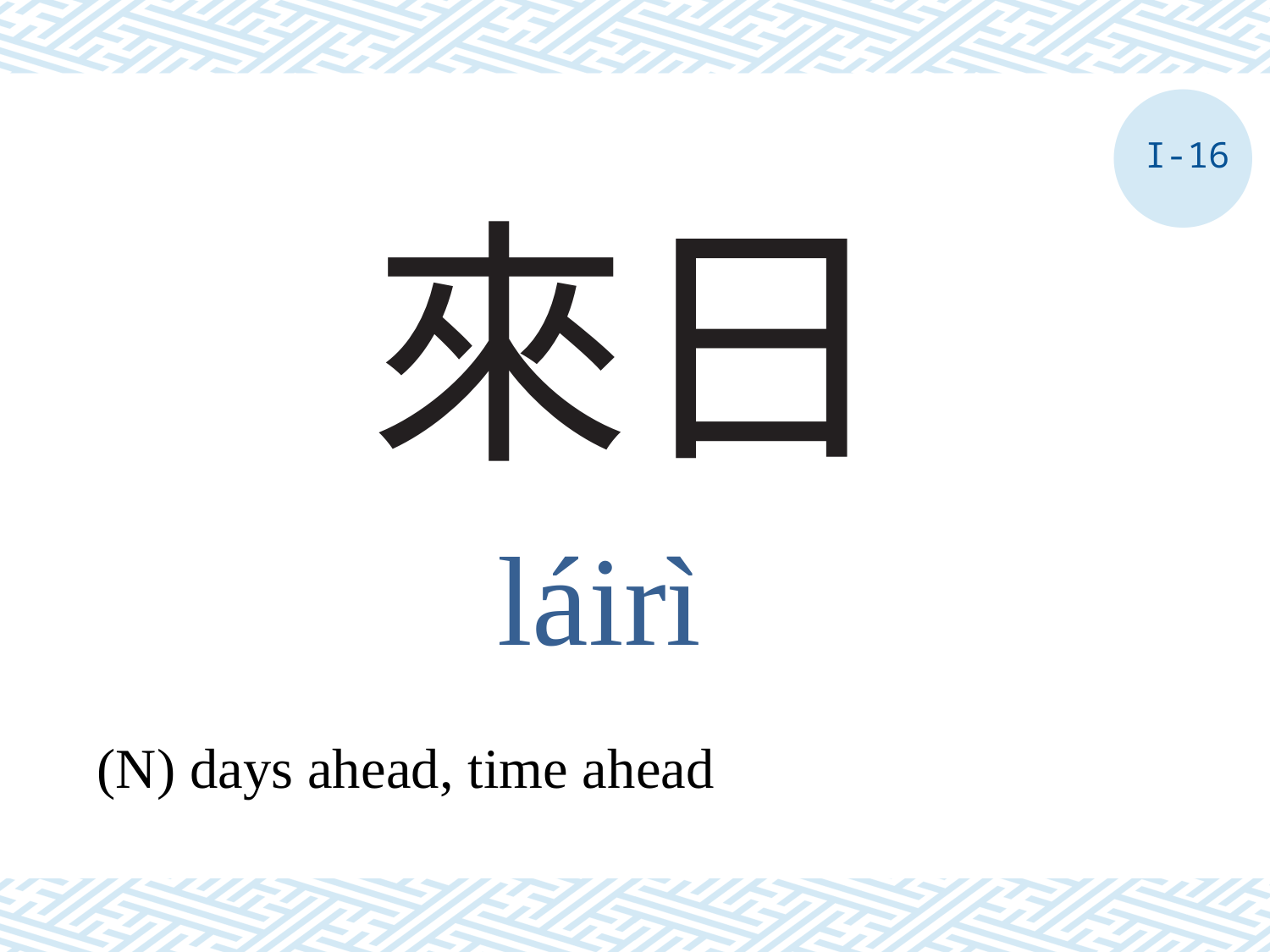

I-16

# 來日
láirì
(N) days ahead, time ahead